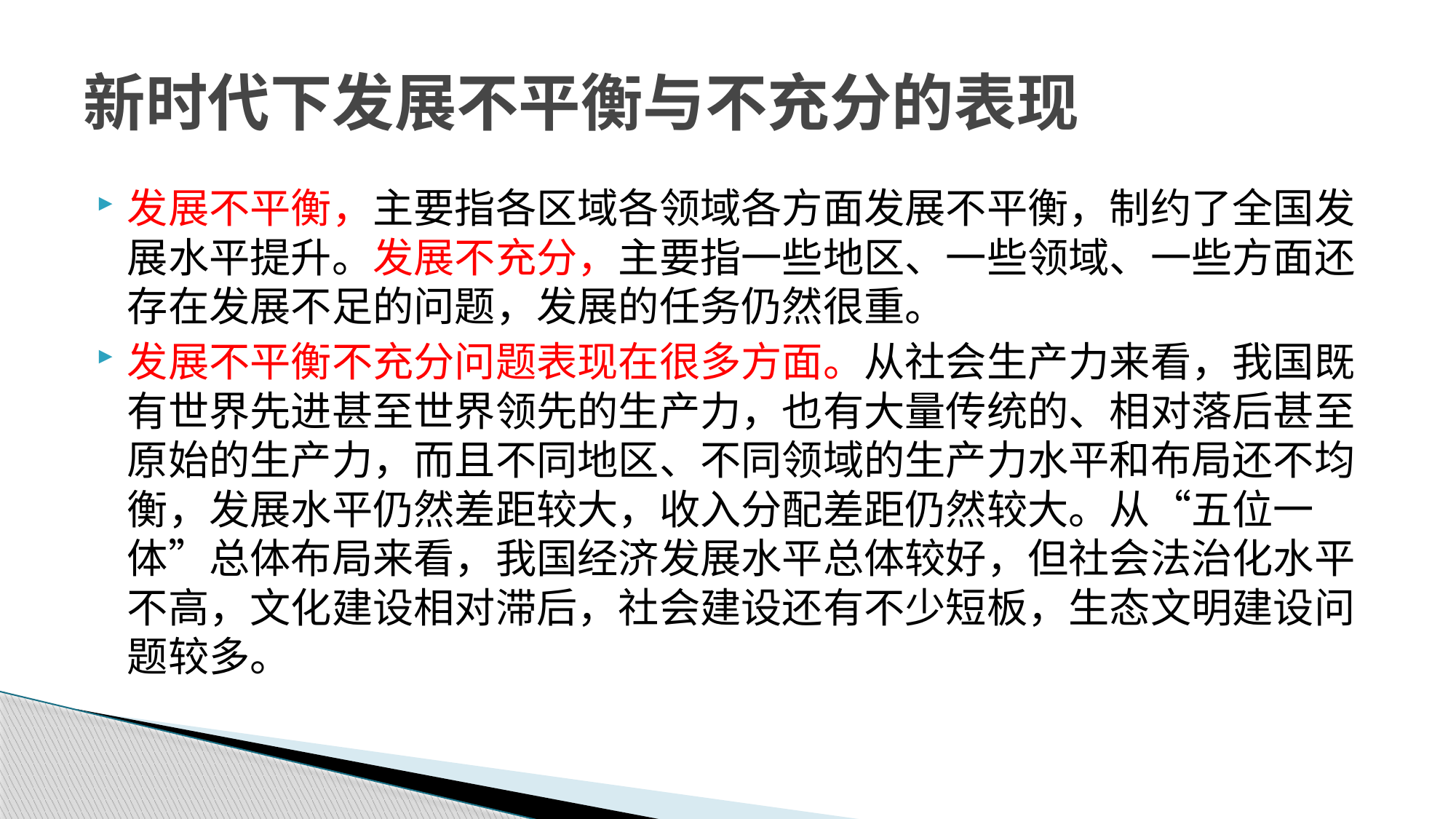

# 新时代下发展不平衡与不充分的表现
发展不平衡，主要指各区域各领域各方面发展不平衡，制约了全国发展水平提升。发展不充分，主要指一些地区、一些领域、一些方面还存在发展不足的问题，发展的任务仍然很重。
发展不平衡不充分问题表现在很多方面。从社会生产力来看，我国既有世界先进甚至世界领先的生产力，也有大量传统的、相对落后甚至原始的生产力，而且不同地区、不同领域的生产力水平和布局还不均衡，发展水平仍然差距较大，收入分配差距仍然较大。从“五位一体”总体布局来看，我国经济发展水平总体较好，但社会法治化水平不高，文化建设相对滞后，社会建设还有不少短板，生态文明建设问题较多。